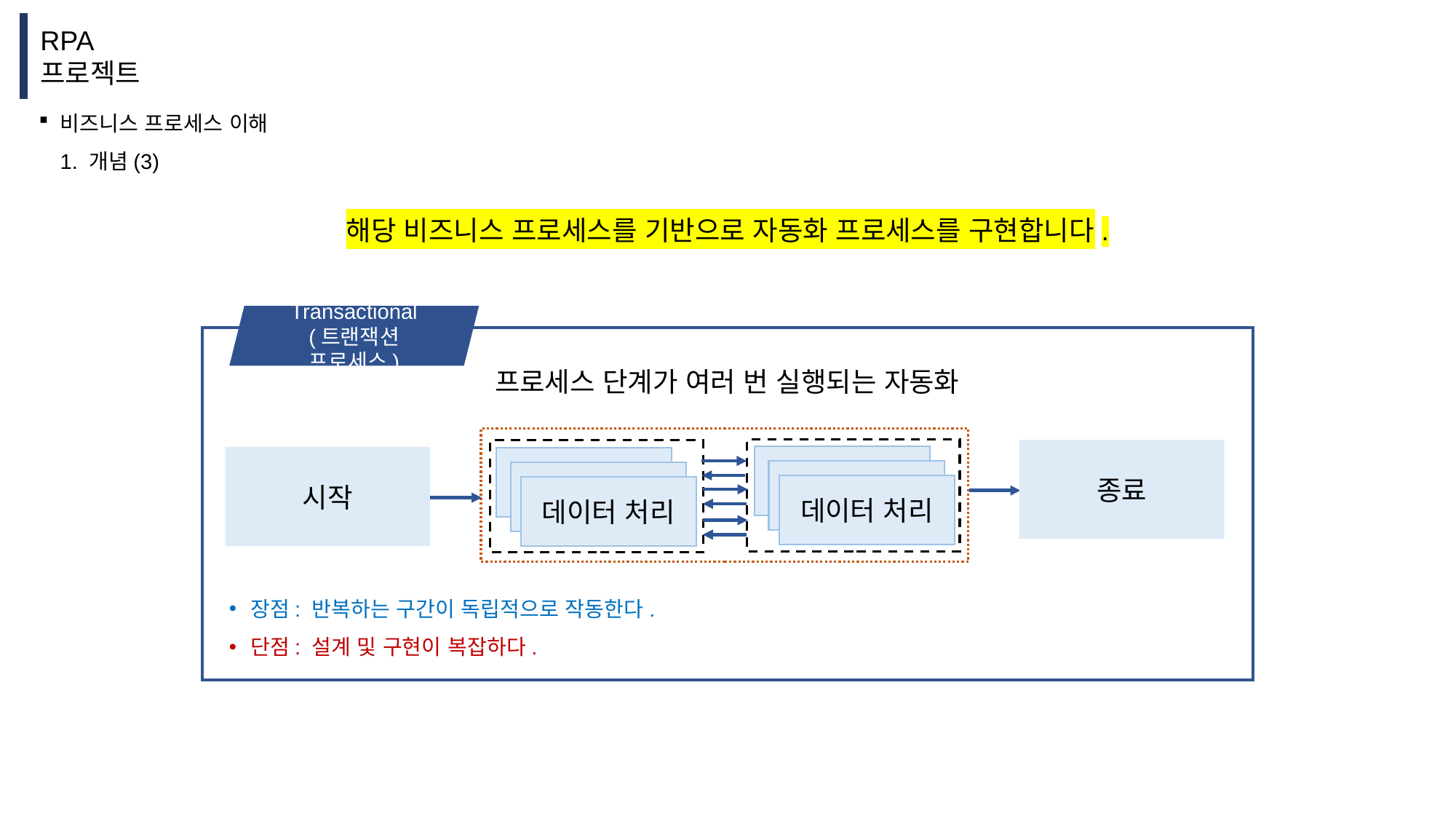

비즈니스 프로세스 이해
1. 개념(3)
해당 비즈니스 프로세스를 기반으로 자동화 프로세스를 구현합니다.
Transactional
(트랜잭션 프로세스)

프로세스 단계가 여러 번 실행되는 자동화

종료

데이터 처리
시작
데이터 처리
데이터 처리
데이터 처리
데이터 처리
데이터 처리
장점: 반복하는 구간이 독립적으로 작동한다.
단점: 설계 및 구현이 복잡하다.